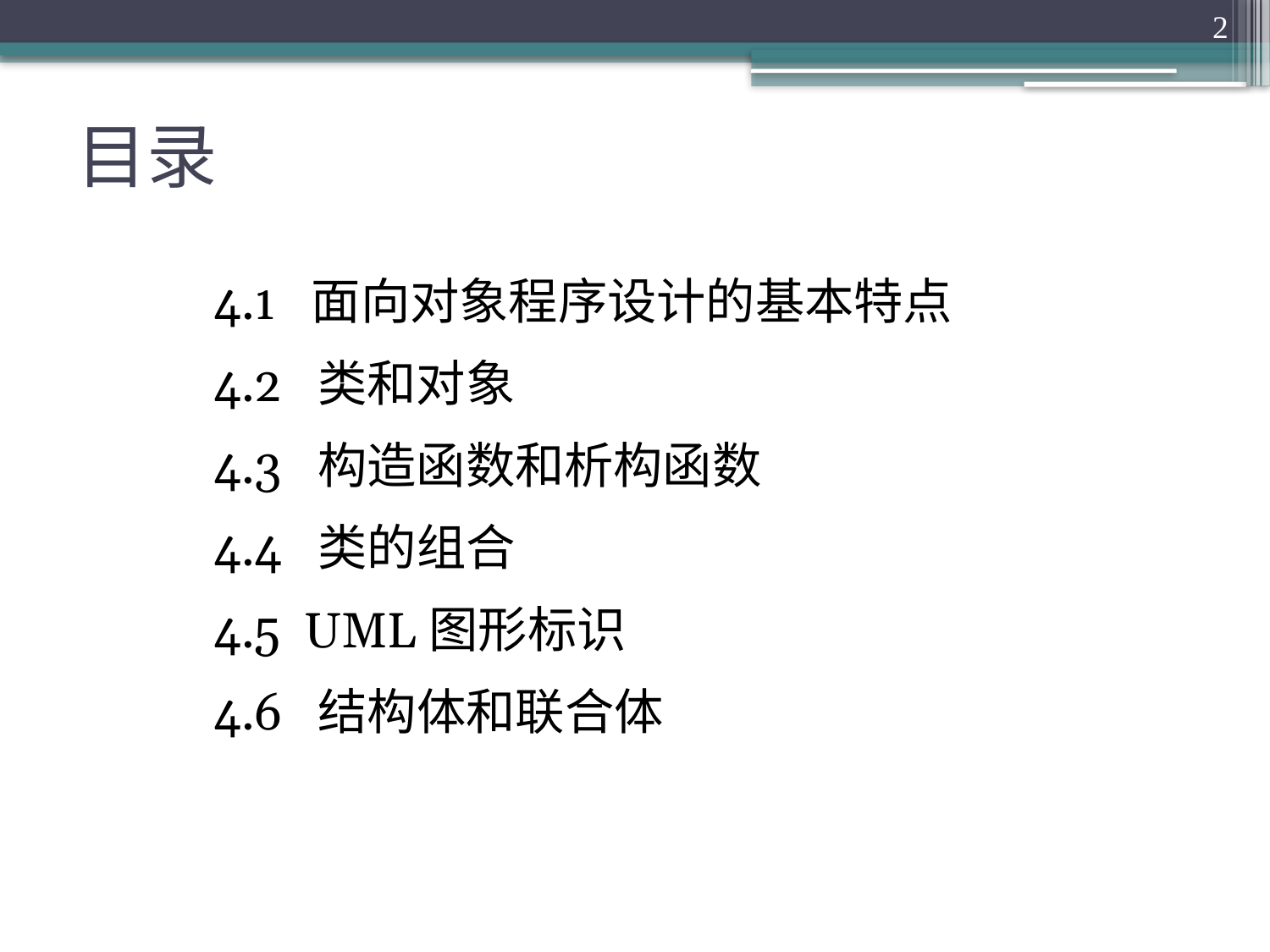

2
# 目录
4.1  面向对象程序设计的基本特点
4.2  类和对象
4.3  构造函数和析构函数
4.4  类的组合
4.5  UML图形标识
4.6  结构体和联合体